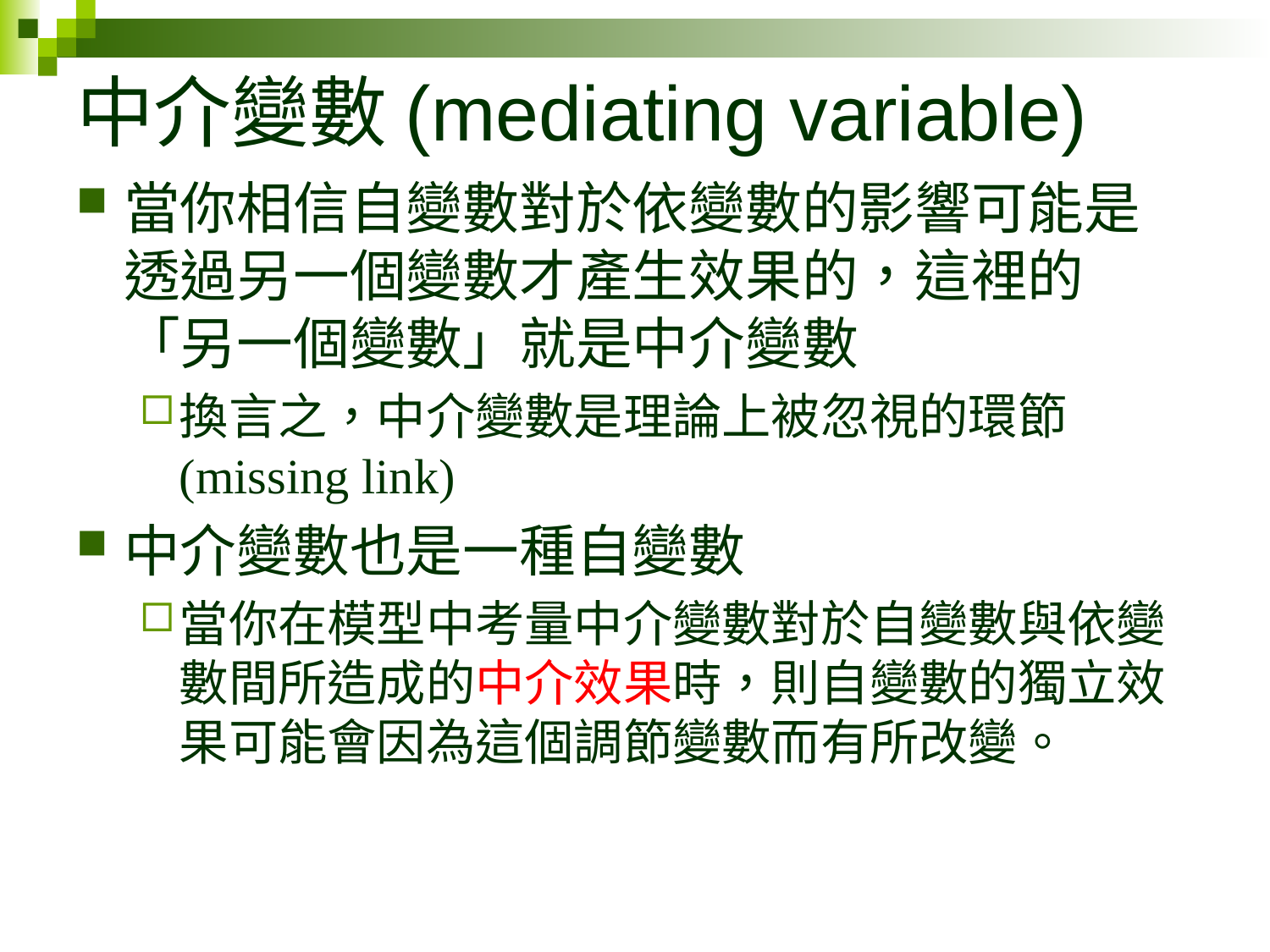

# 中介變數(mediating variable)
當你相信自變數對於依變數的影響可能是透過另一個變數才產生效果的，這裡的「另一個變數」就是中介變數
換言之，中介變數是理論上被忽視的環節(missing link)
中介變數也是一種自變數
當你在模型中考量中介變數對於自變數與依變數間所造成的中介效果時，則自變數的獨立效果可能會因為這個調節變數而有所改變。